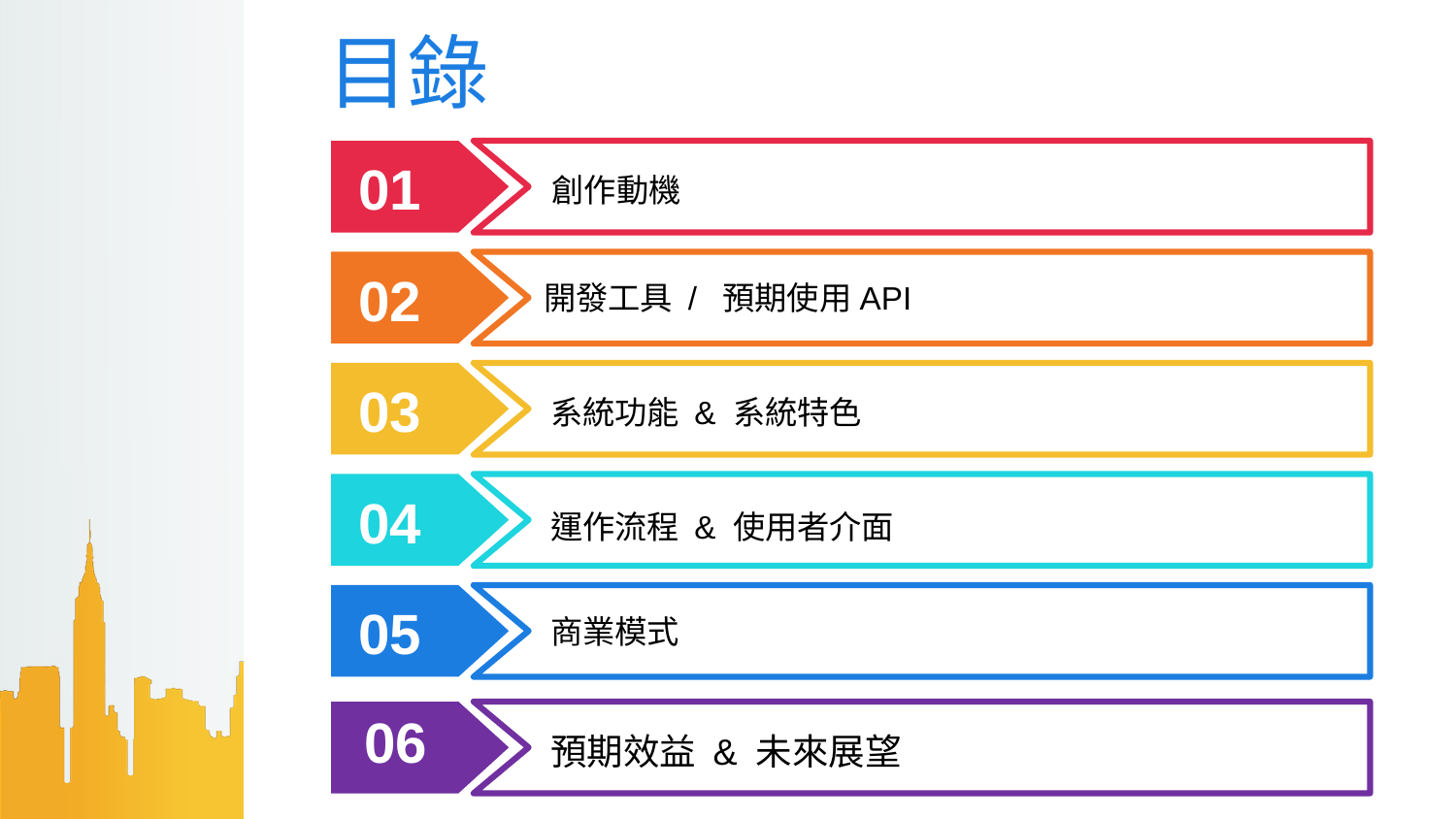

# 目錄

01
創作動機

02
開發工具 /  預期使用API

03
系統功能 & 系統特色

04
運作流程 & 使用者介面

05
商業模式

06
預期效益 & 未來展望